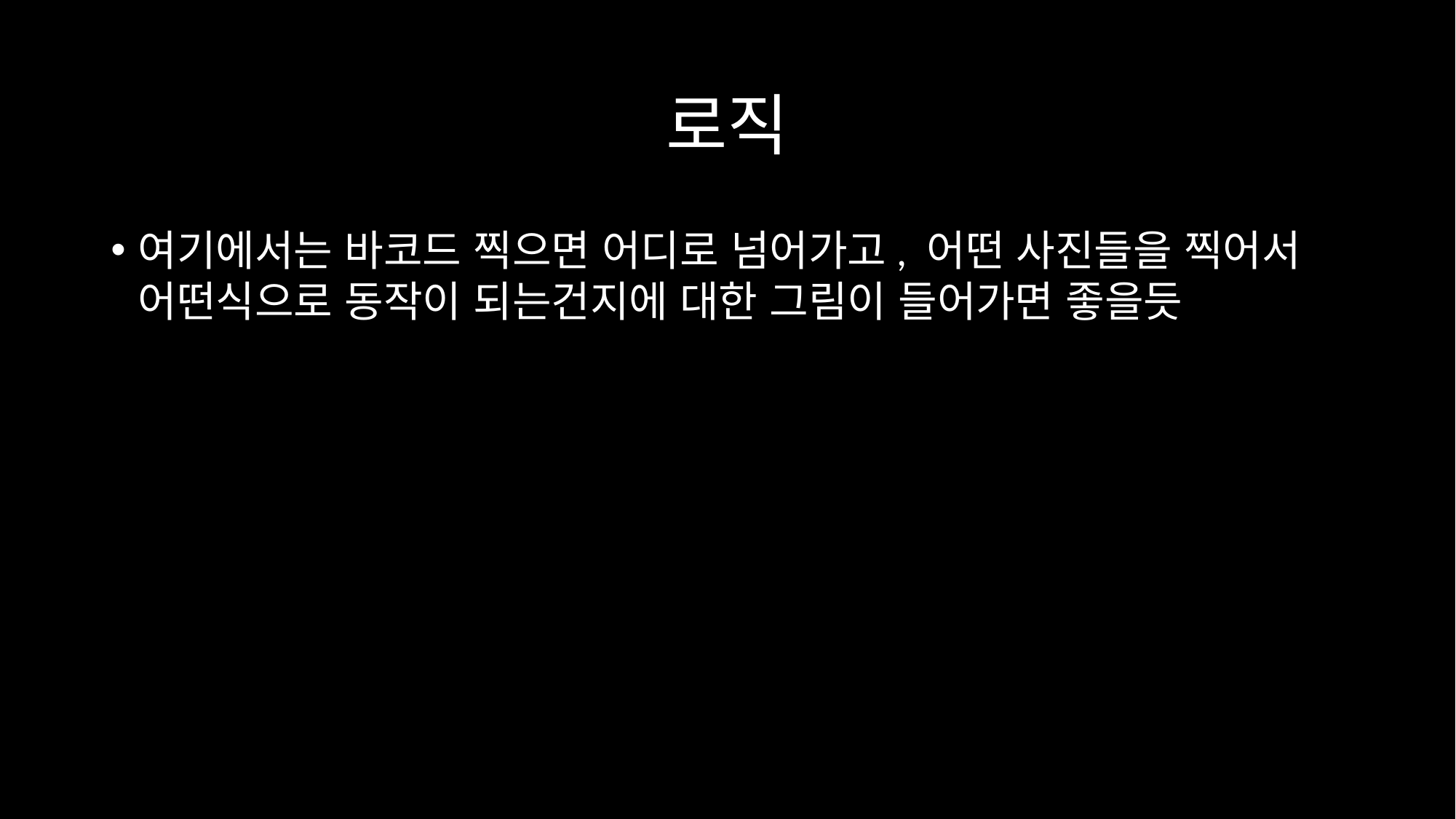

# 로직
여기에서는 바코드 찍으면 어디로 넘어가고, 어떤 사진들을 찍어서 어떤식으로 동작이 되는건지에 대한 그림이 들어가면 좋을듯